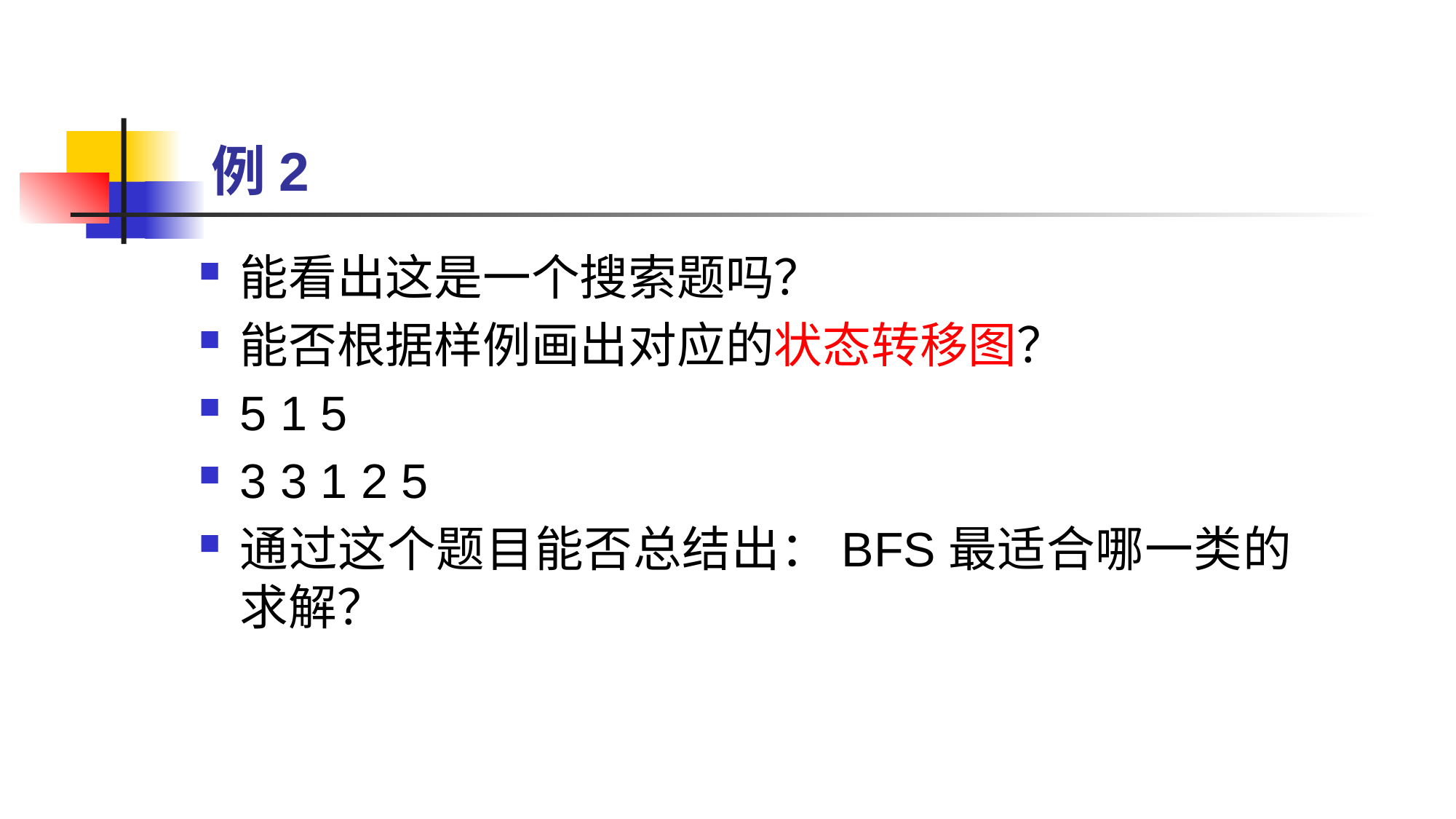

# 例2
能看出这是一个搜索题吗？
能否根据样例画出对应的状态转移图？
5 1 5
3 3 1 2 5
通过这个题目能否总结出：BFS最适合哪一类的求解？